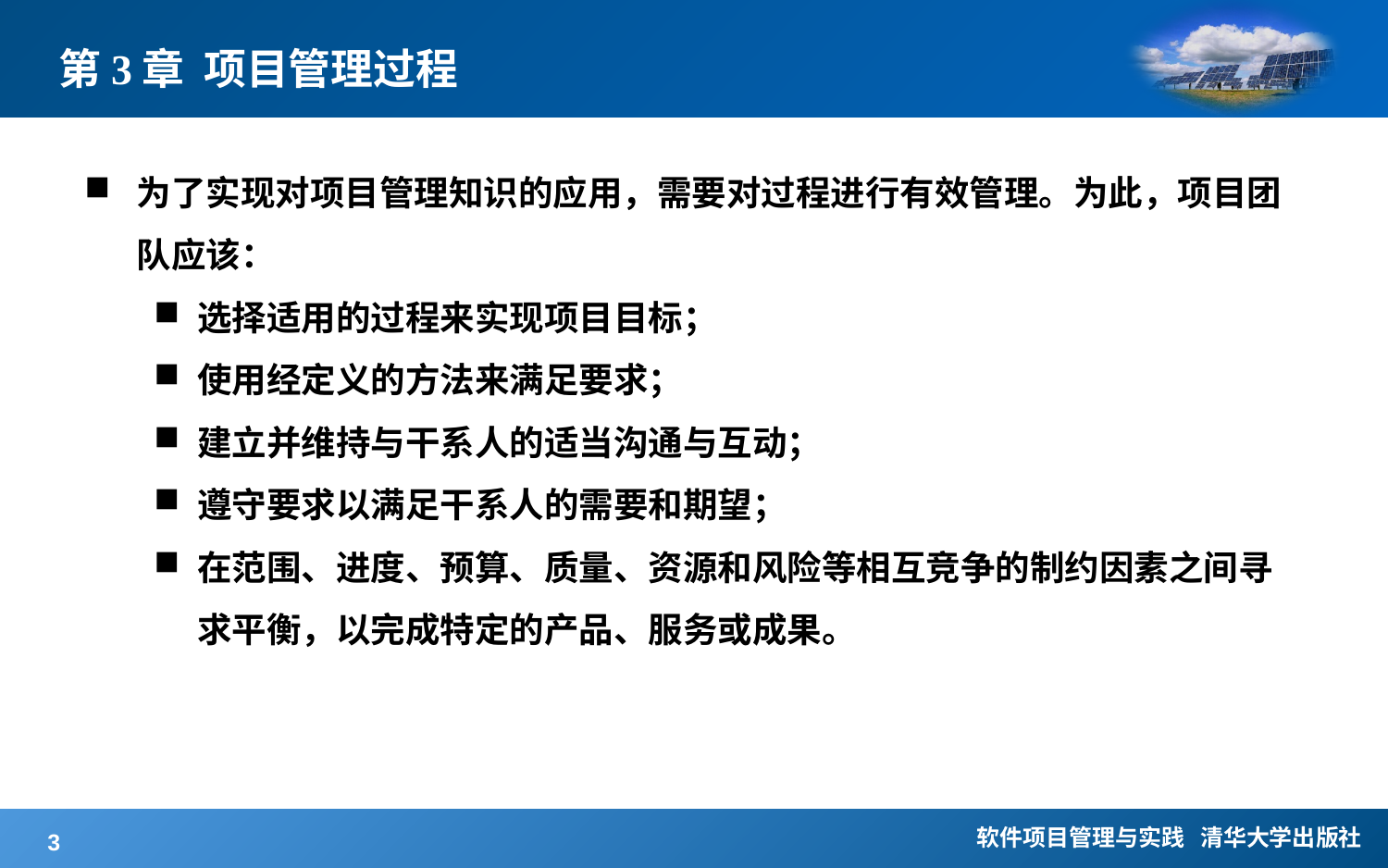

# 第3章  项目管理过程
为了实现对项目管理知识的应用，需要对过程进行有效管理。为此，项目团队应该：
选择适用的过程来实现项目目标；
使用经定义的方法来满足要求；
建立并维持与干系人的适当沟通与互动；
遵守要求以满足干系人的需要和期望；
在范围、进度、预算、质量、资源和风险等相互竞争的制约因素之间寻求平衡，以完成特定的产品、服务或成果。